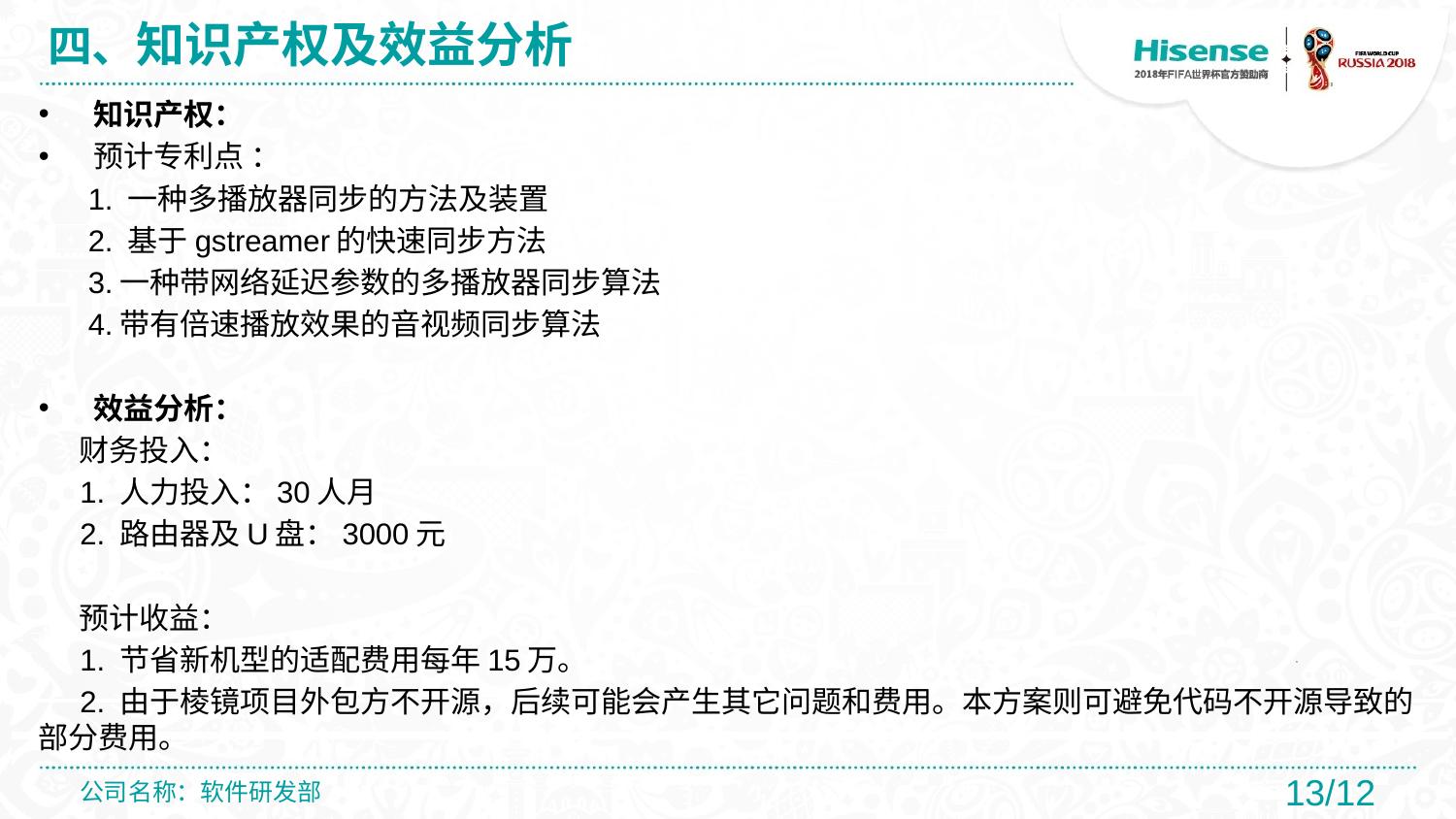

# 四、知识产权及效益分析
知识产权：
预计专利点 ：
      1. 一种多播放器同步的方法及装置
      2. 基于gstreamer的快速同步方法
      3.一种带网络延迟参数的多播放器同步算法
      4.带有倍速播放效果的音视频同步算法

效益分析：
     财务投入：
     1. 人力投入：30人月
     2. 路由器及U盘：3000元

     预计收益：
     1. 节省新机型的适配费用每年15万。
     2. 由于棱镜项目外包方不开源，后续可能会产生其它问题和费用。本方案则可避免代码不开源导致的部分费用。

公司名称：软件研发部
13/12